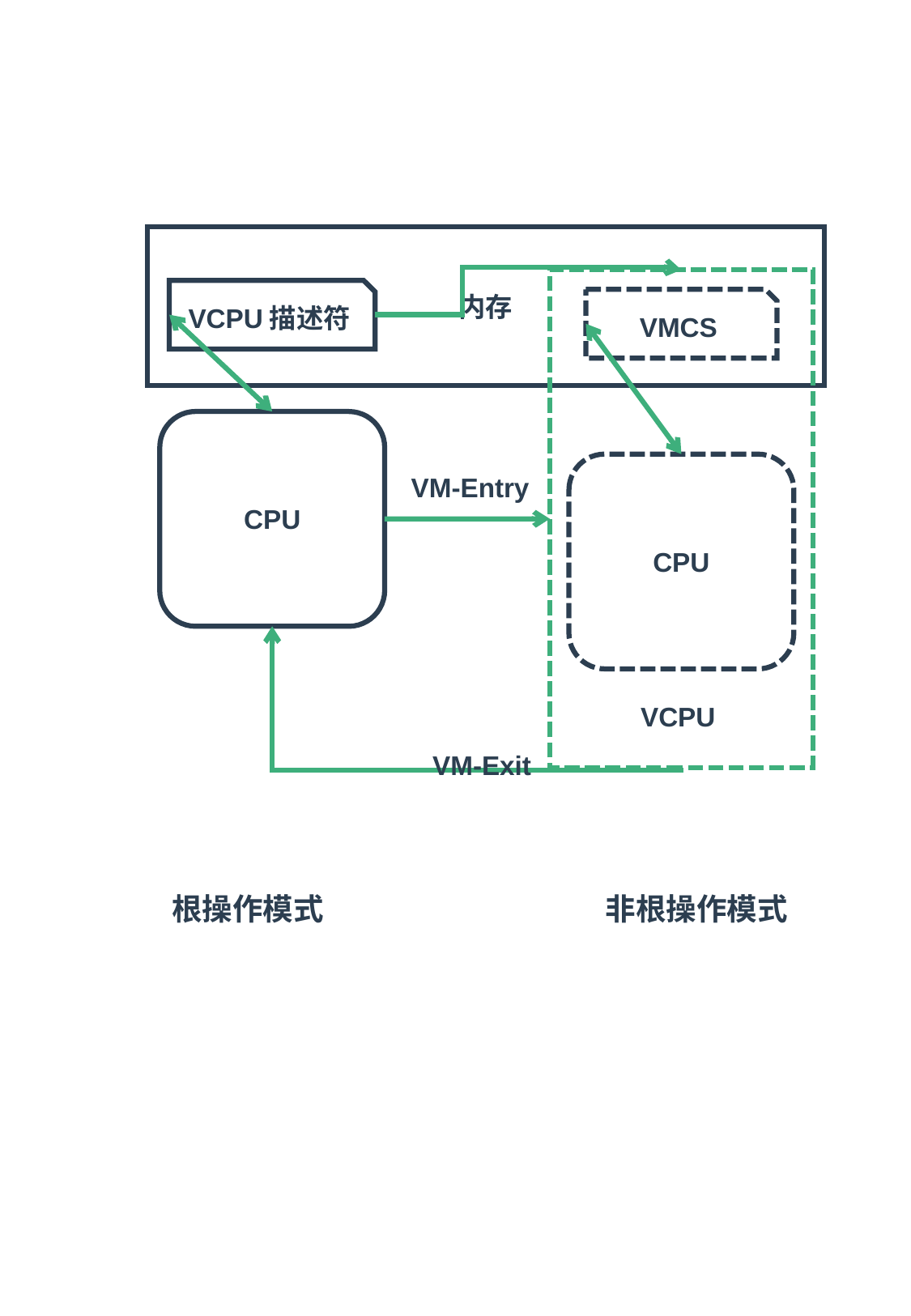

内存

VCPU描述符
VMCS
CPU
CPU
VM-Entry
VCPU
VM-Exit
根操作模式
非根操作模式